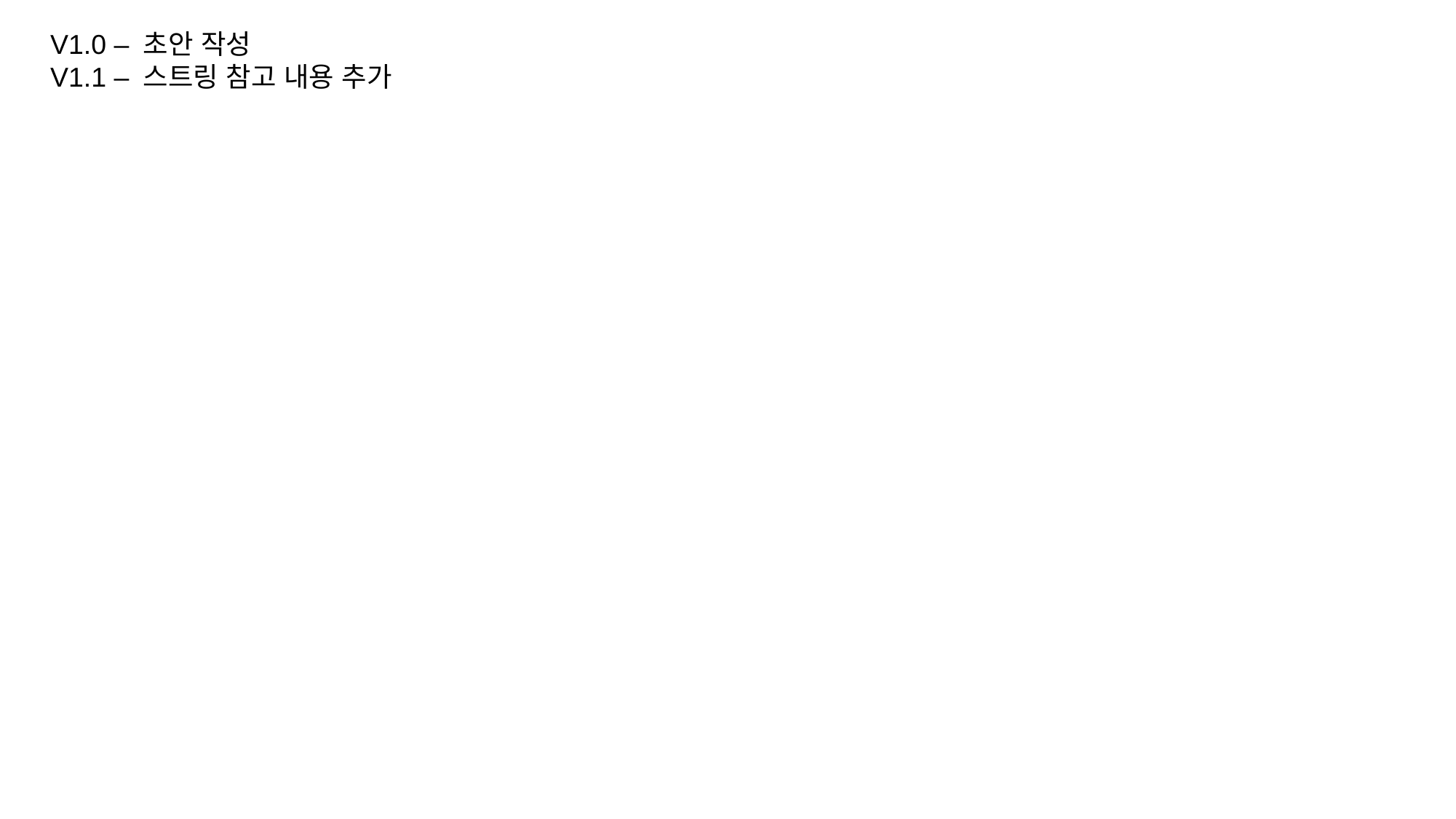

V1.0 – 초안 작성
V1.1 – 스트링 참고 내용 추가